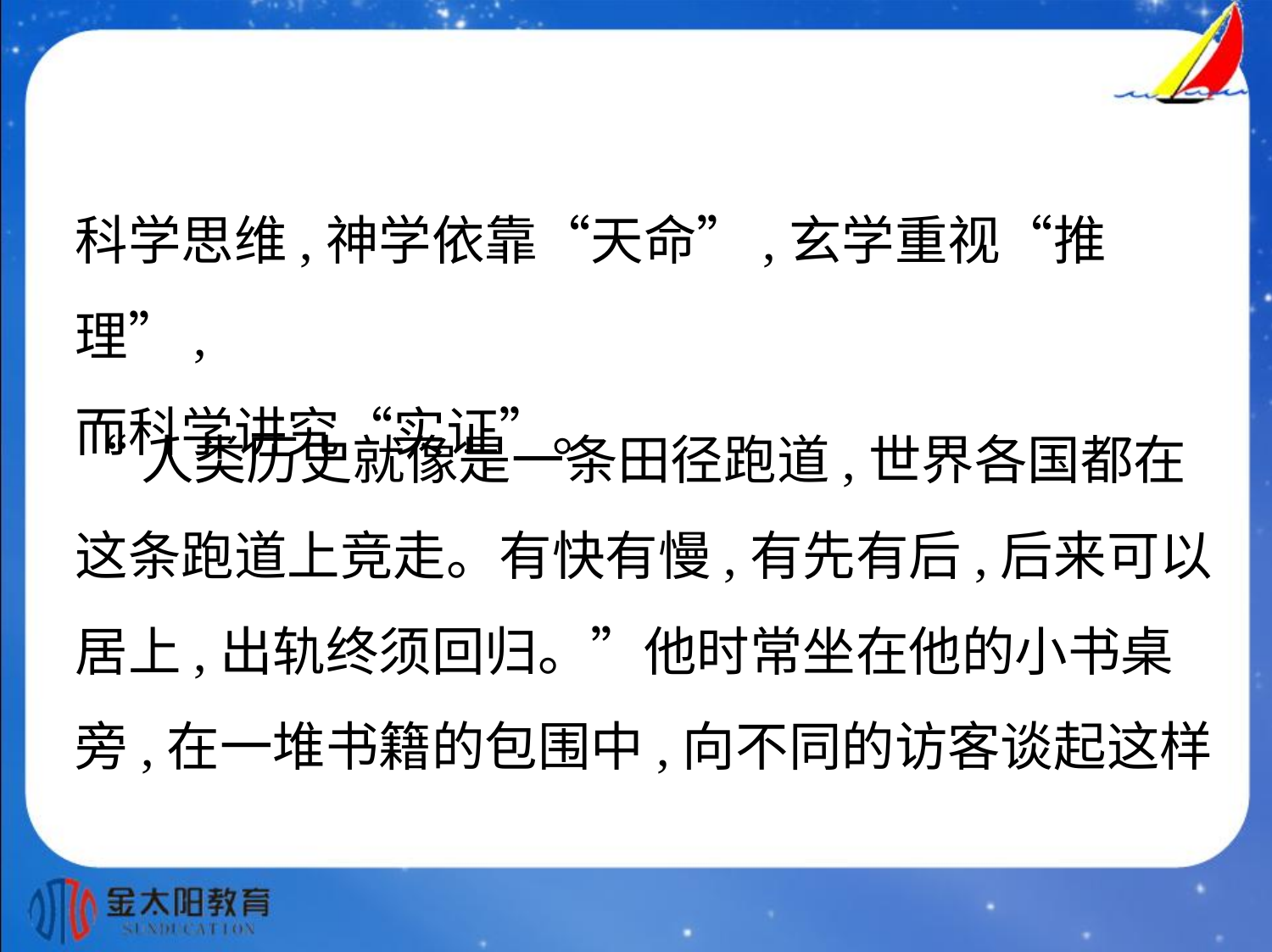

科学思维,神学依靠“天命”,玄学重视“推理”,
而科学讲究“实证”。
“人类历史就像是一条田径跑道,世界各国都在
这条跑道上竞走。有快有慢,有先有后,后来可以
居上,出轨终须回归。”他时常坐在他的小书桌
旁,在一堆书籍的包围中,向不同的访客谈起这样